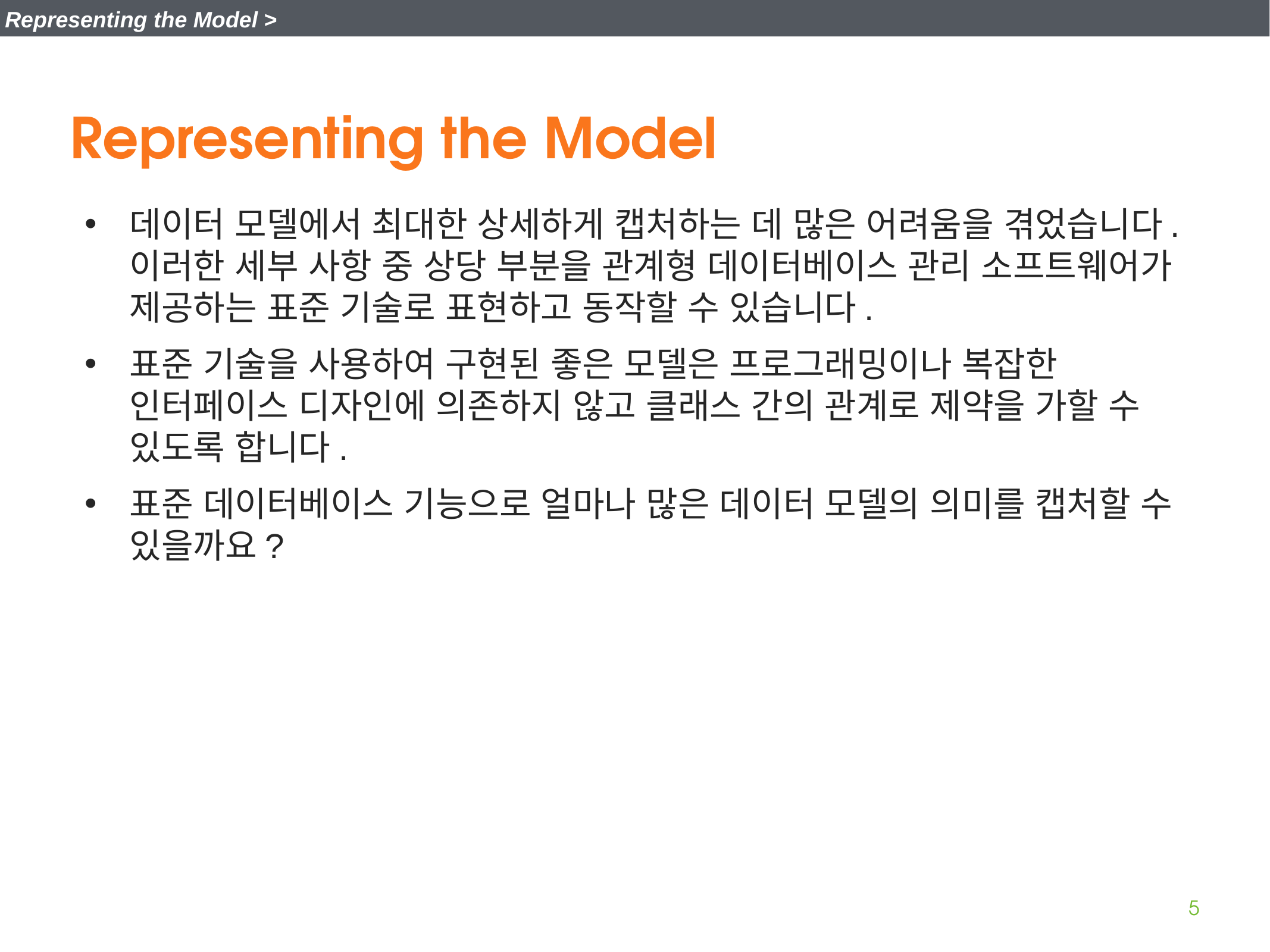

Representing the Model >
# Representing the Model
데이터 모델에서 최대한 상세하게 캡처하는 데 많은 어려움을 겪었습니다. 이러한 세부 사항 중 상당 부분을 관계형 데이터베이스 관리 소프트웨어가 제공하는 표준 기술로 표현하고 동작할 수 있습니다.
표준 기술을 사용하여 구현된 좋은 모델은 프로그래밍이나 복잡한 인터페이스 디자인에 의존하지 않고 클래스 간의 관계로 제약을 가할 수 있도록 합니다.
표준 데이터베이스 기능으로 얼마나 많은 데이터 모델의 의미를 캡처할 수 있을까요?
5